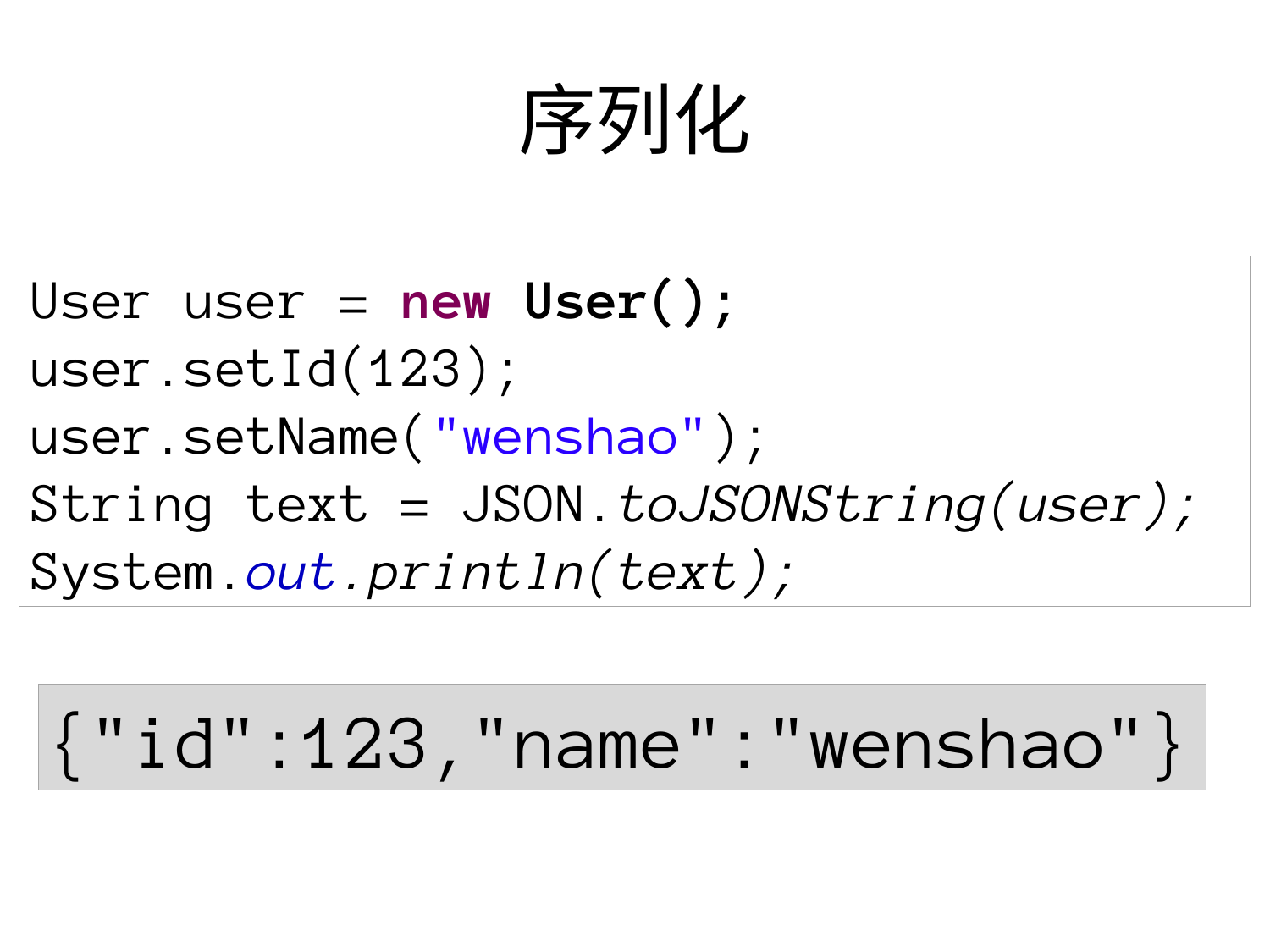

# 序列化
User user = new User();
user.setId(123);
user.setName("wenshao");
String text = JSON.toJSONString(user);
System.out.println(text);
{"id":123,"name":"wenshao"}